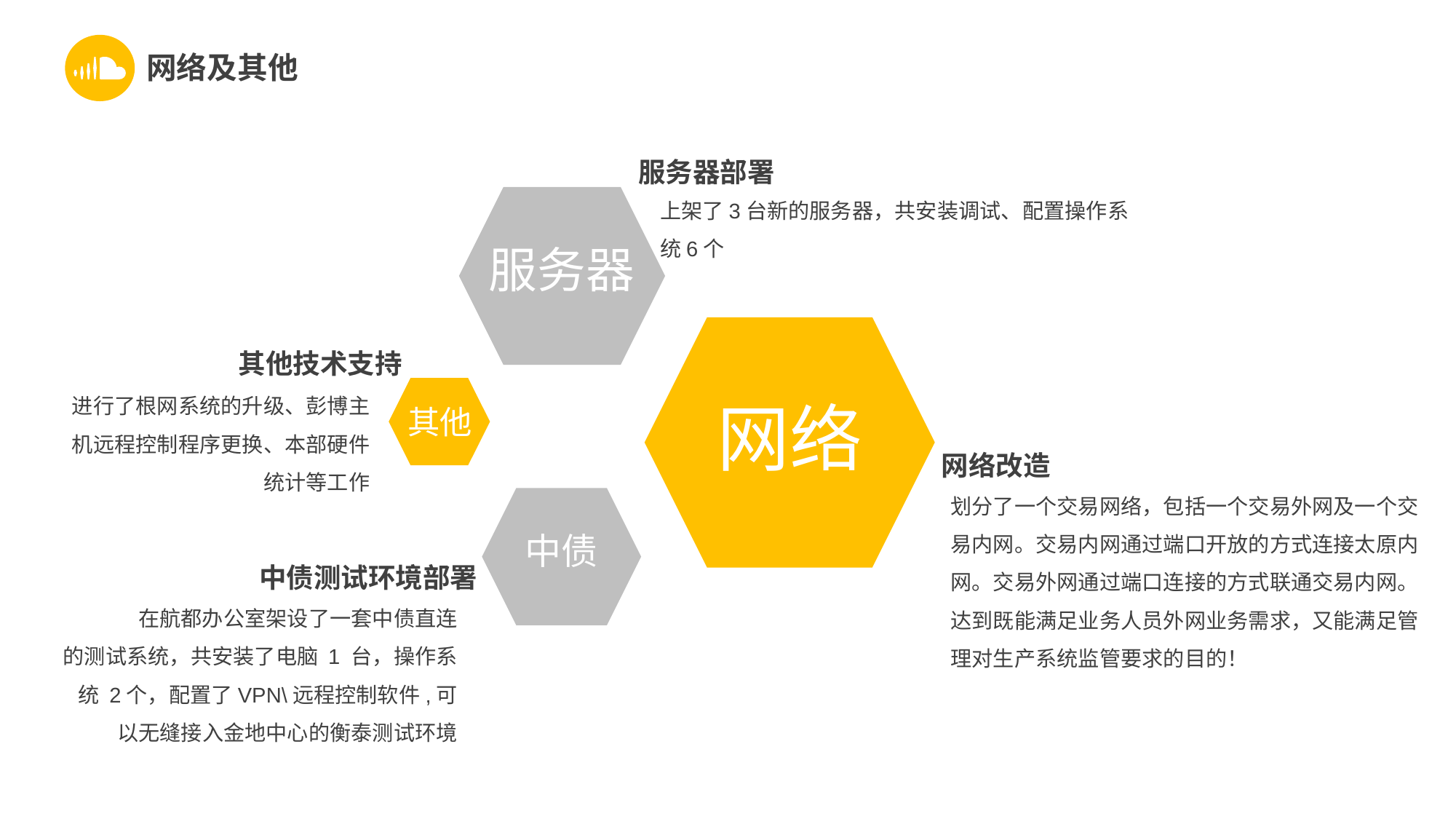

网络及其他

服务器部署
上架了3台新的服务器，共安装调试、配置操作系统6个

服务器

网络
其他技术支持
进行了根网系统的升级、彭博主机远程控制程序更换、本部硬件统计等工作

其他
网络改造
划分了一个交易网络，包括一个交易外网及一个交易内网。交易内网通过端口开放的方式连接太原内网。交易外网通过端口连接的方式联通交易内网。达到既能满足业务人员外网业务需求，又能满足管理对生产系统监管要求的目的！

中债
中债测试环境部署
            在航都办公室架设了一套中债直连的测试系统，共安装了电脑 1 台，操作系统 2个，配置了VPN\远程控制软件,可以无缝接入金地中心的衡泰测试环境